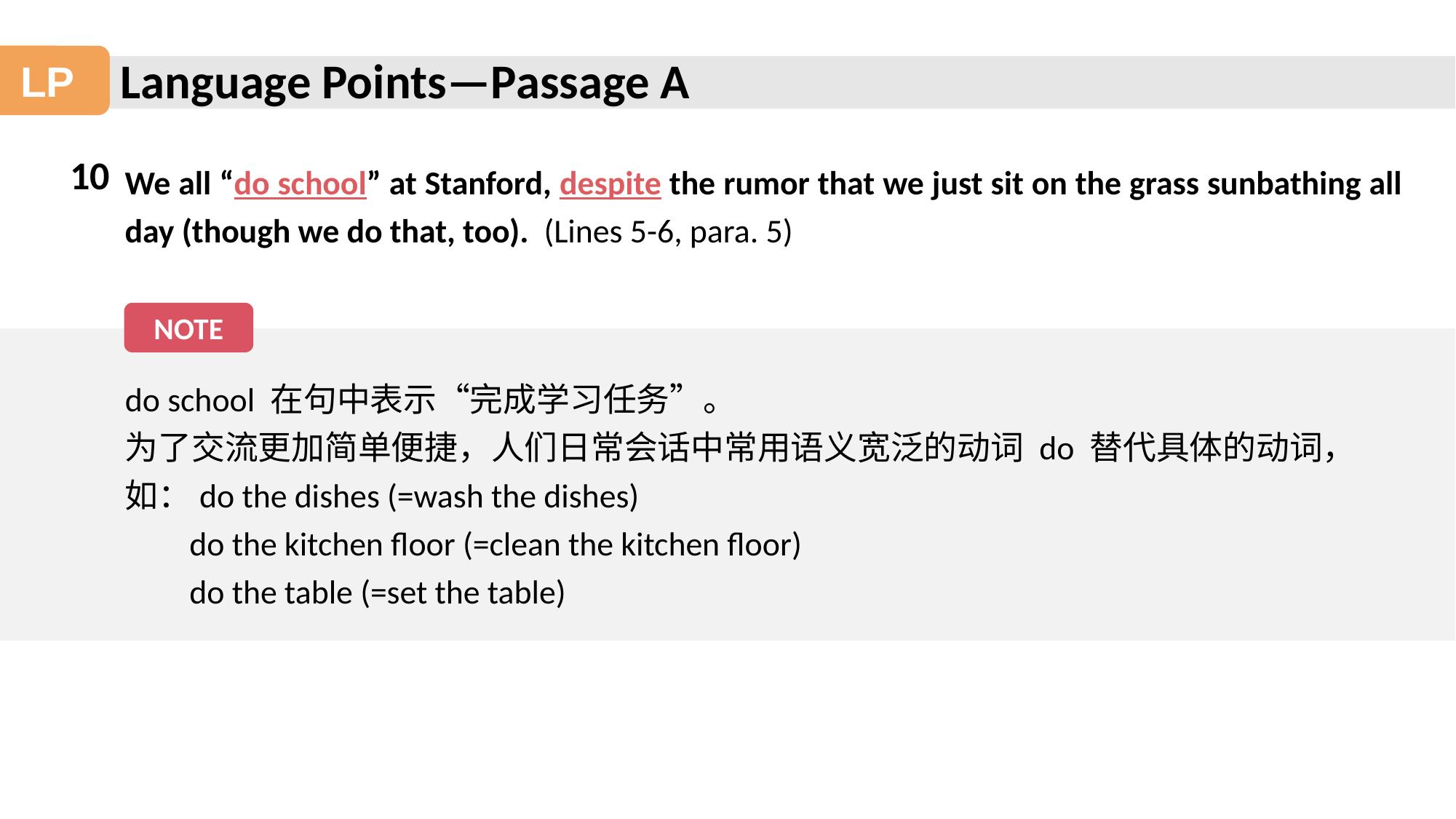

Language Points—Passage A
LP

10
We all “do school” at Stanford, despite the rumor that we just sit on the grass sunbathing all day (though we do that, too).  (Lines 5-6, para. 5)
NOTE

do school 在句中表示“完成学习任务”。
为了交流更加简单便捷，人们日常会话中常用语义宽泛的动词 do 替代具体的动词，如：do the dishes (=wash the dishes)
do the kitchen floor (=clean the kitchen floor)
do the table (=set the table)